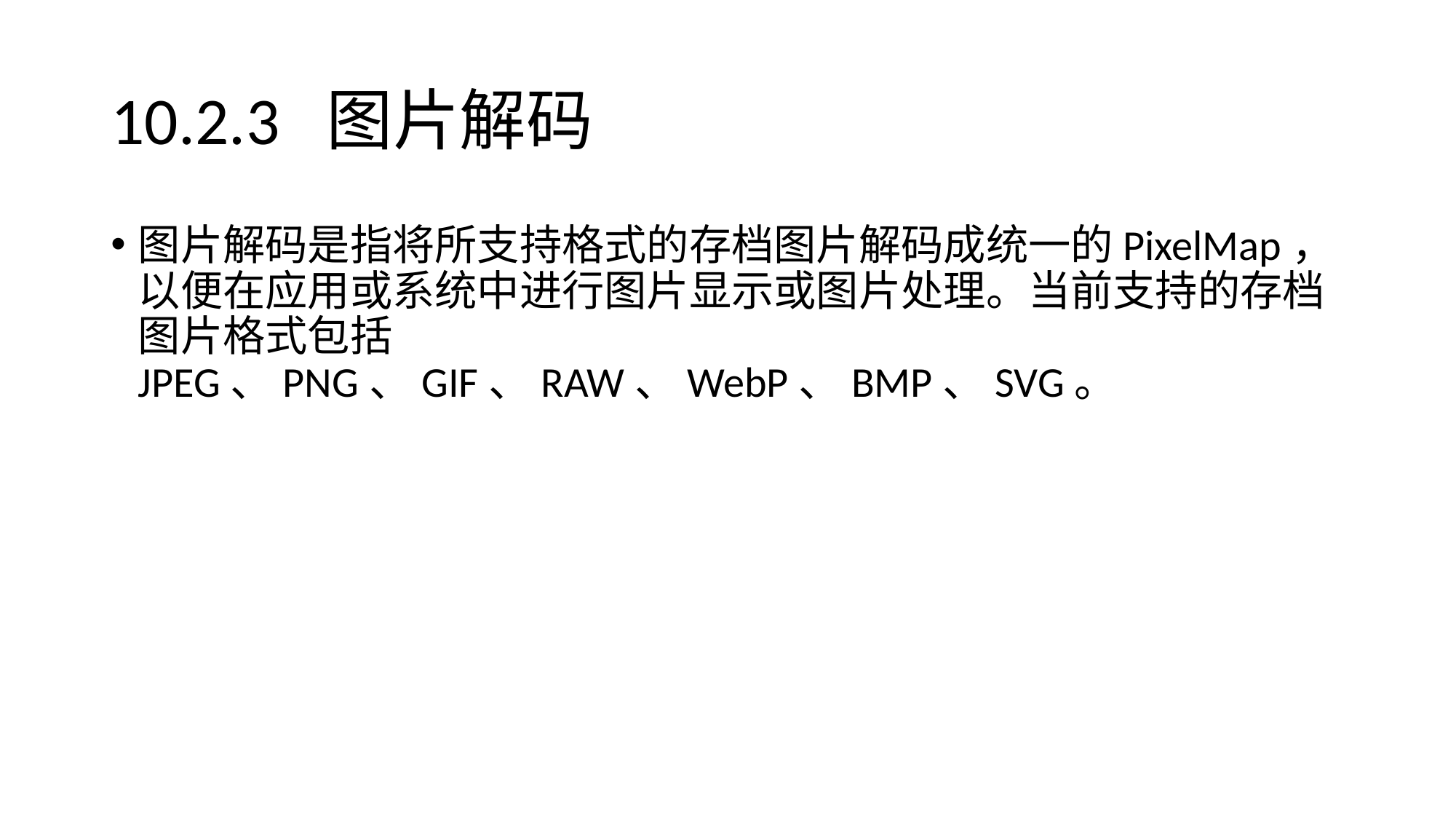

# 10.2.3  图片解码
图片解码是指将所支持格式的存档图片解码成统一的PixelMap，以便在应用或系统中进行图片显示或图片处理。当前支持的存档图片格式包括JPEG、PNG、GIF、RAW、WebP、BMP、SVG。